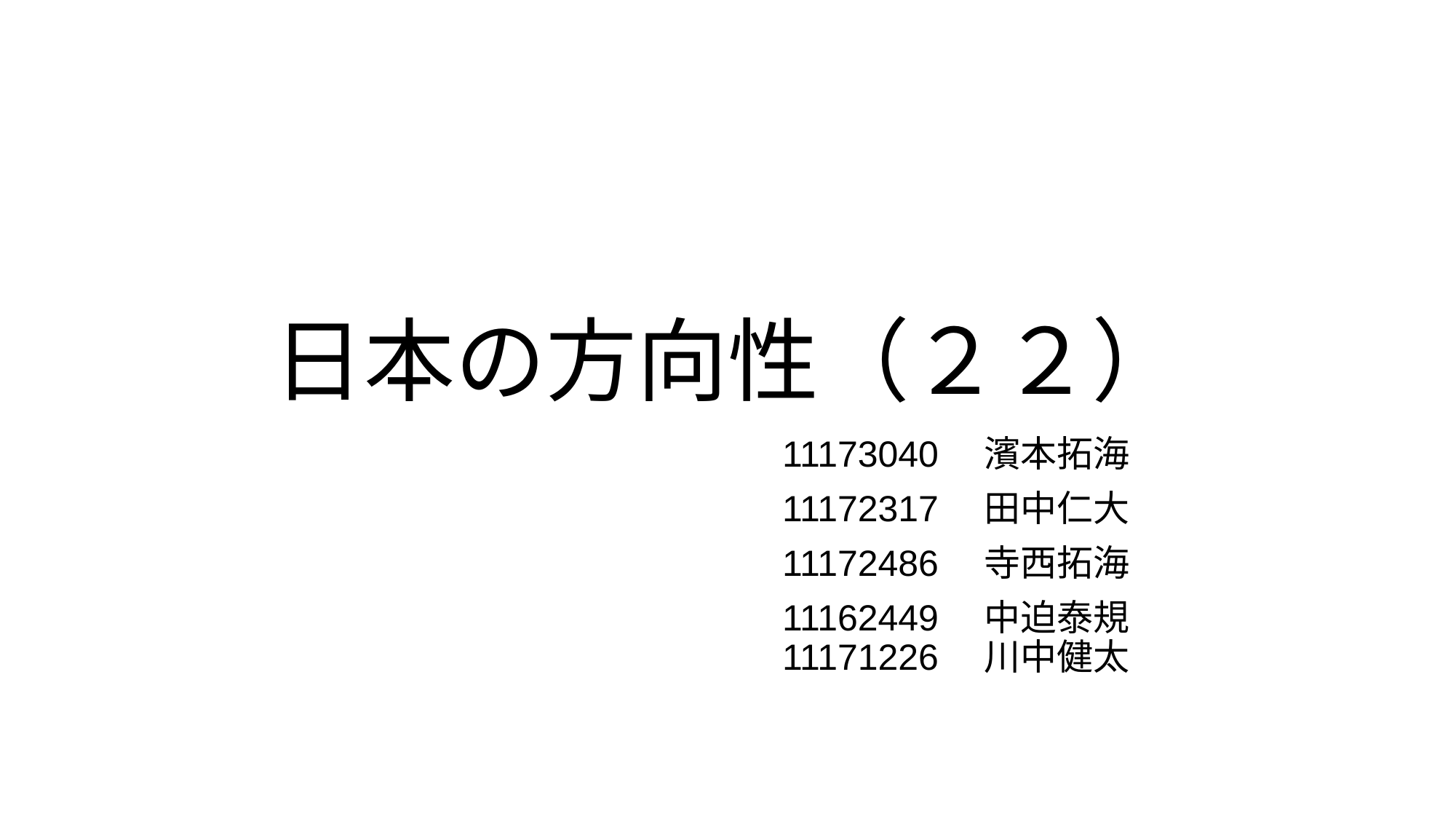

# 日本の方向性（２２）
11173040　濱本拓海
11172317　田中仁大
11172486　寺西拓海
11162449　中迫泰規
11171226　川中健太